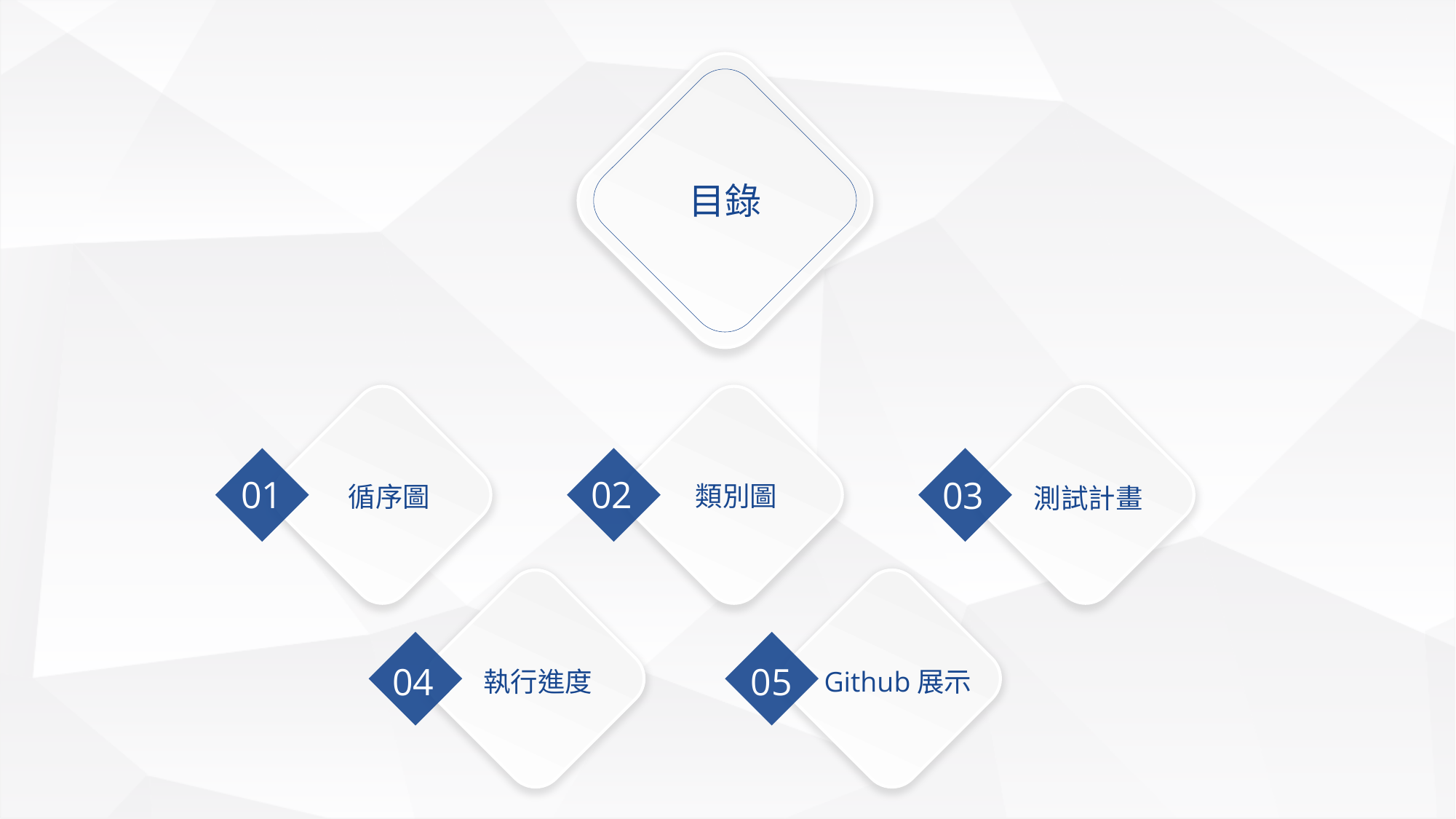

目錄

02
01
03
類別圖
 循序圖
測試計畫

05
 Github展示

04
執行進度